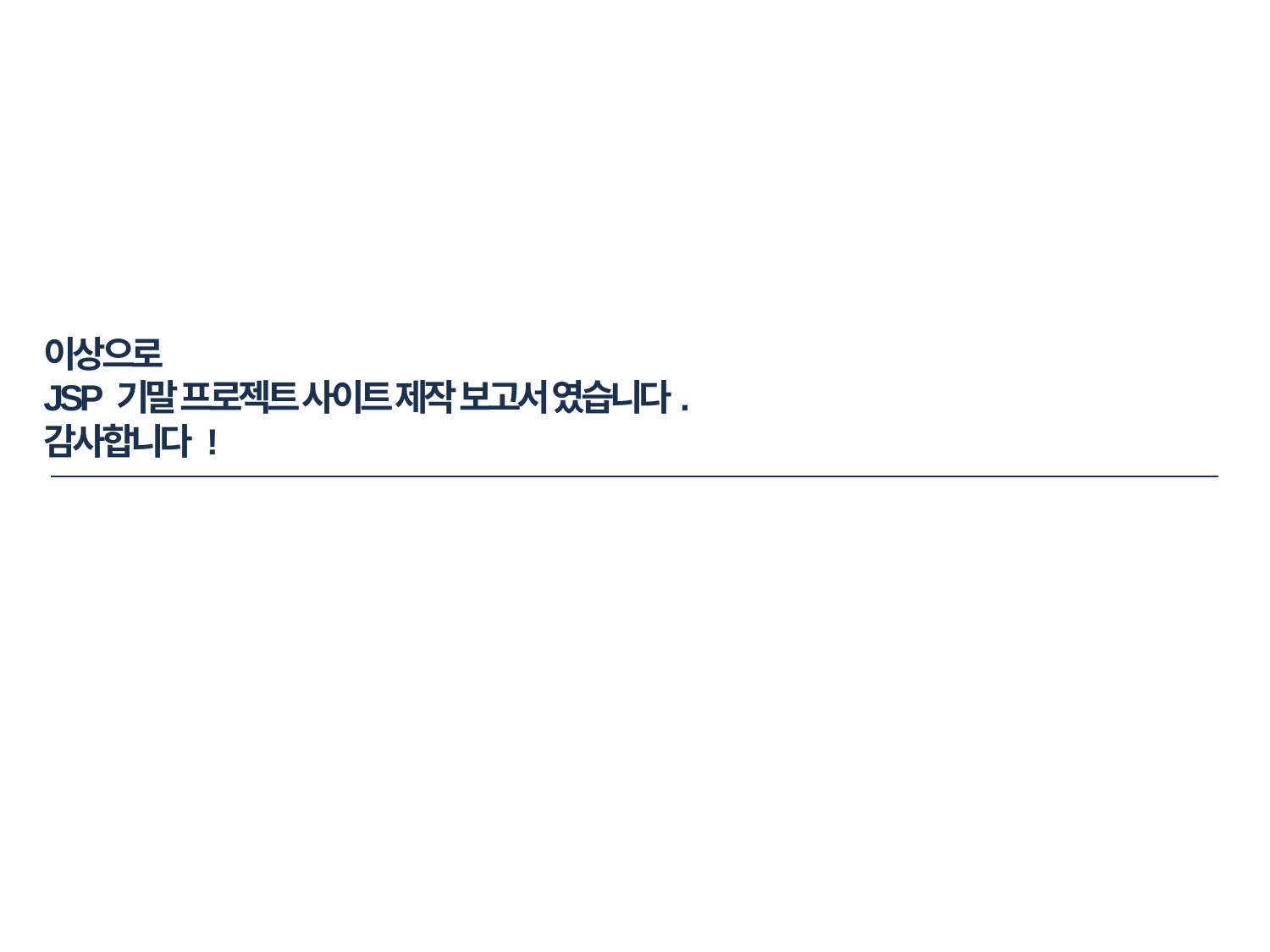

# 이상으로 JSP 기말 프로젝트 사이트 제작 보고서 였습니다. 감사합니다 !